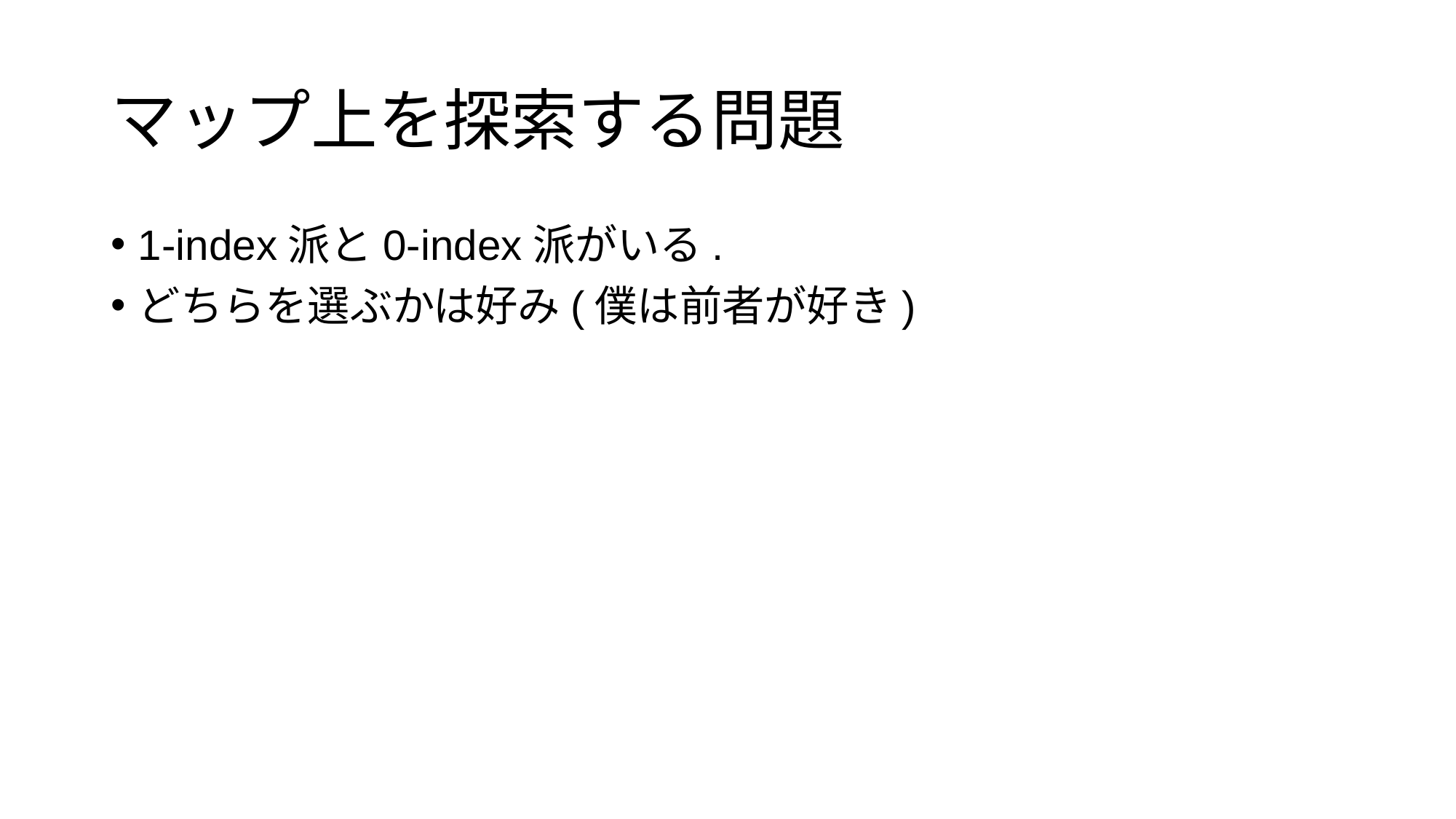

# マップ上を探索する問題
1-index派と0-index派がいる.
どちらを選ぶかは好み(僕は前者が好き)